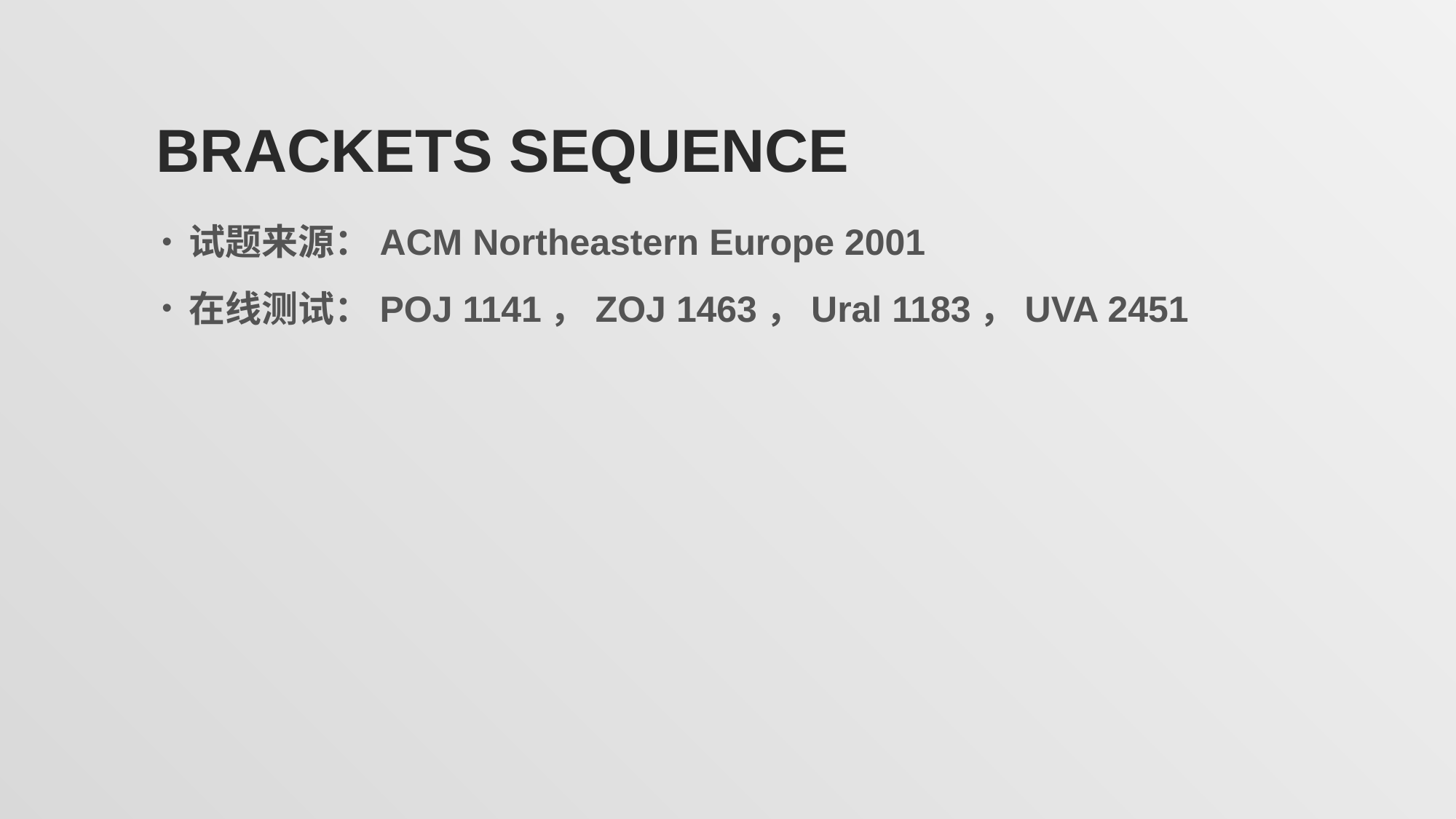

# Brackets Sequence
试题来源：ACM Northeastern Europe 2001
在线测试：POJ 1141，ZOJ 1463，Ural 1183，UVA 2451